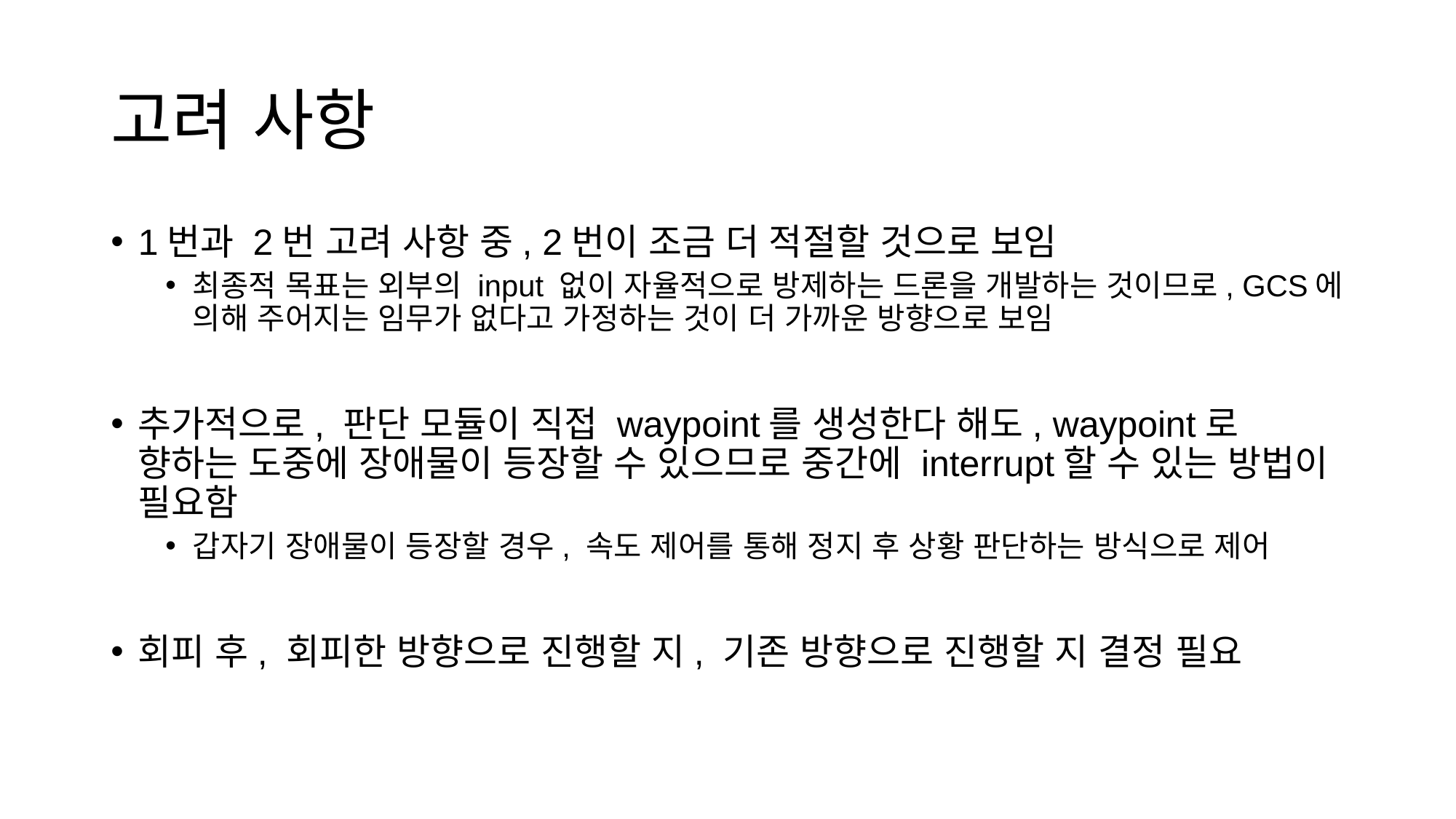

# 고려 사항
1번과 2번 고려 사항 중, 2번이 조금 더 적절할 것으로 보임
최종적 목표는 외부의 input 없이 자율적으로 방제하는 드론을 개발하는 것이므로, GCS에 의해 주어지는 임무가 없다고 가정하는 것이 더 가까운 방향으로 보임

추가적으로, 판단 모듈이 직접 waypoint를 생성한다 해도, waypoint로 향하는 도중에 장애물이 등장할 수 있으므로 중간에 interrupt할 수 있는 방법이 필요함
갑자기 장애물이 등장할 경우, 속도 제어를 통해 정지 후 상황 판단하는 방식으로 제어

회피 후, 회피한 방향으로 진행할 지, 기존 방향으로 진행할 지 결정 필요